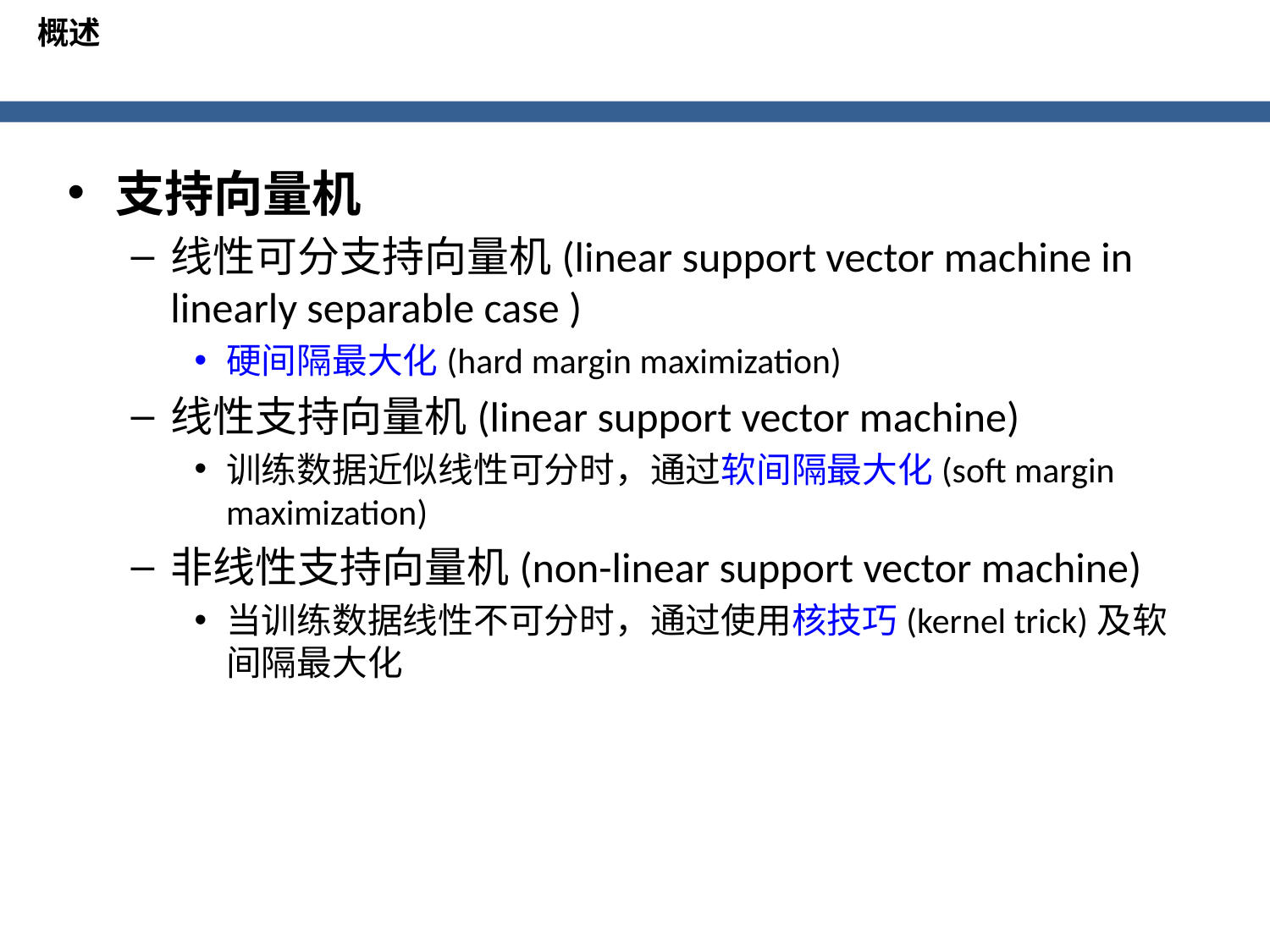

概述
支持向量机
线性可分支持向量机(linear support vector machine in linearly separable case )
硬间隔最大化(hard margin maximization)
线性支持向量机(linear support vector machine)
训练数据近似线性可分时，通过软间隔最大化(soft margin maximization)
非线性支持向量机(non-linear support vector machine)
当训练数据线性不可分时，通过使用核技巧(kernel trick)及软间隔最大化